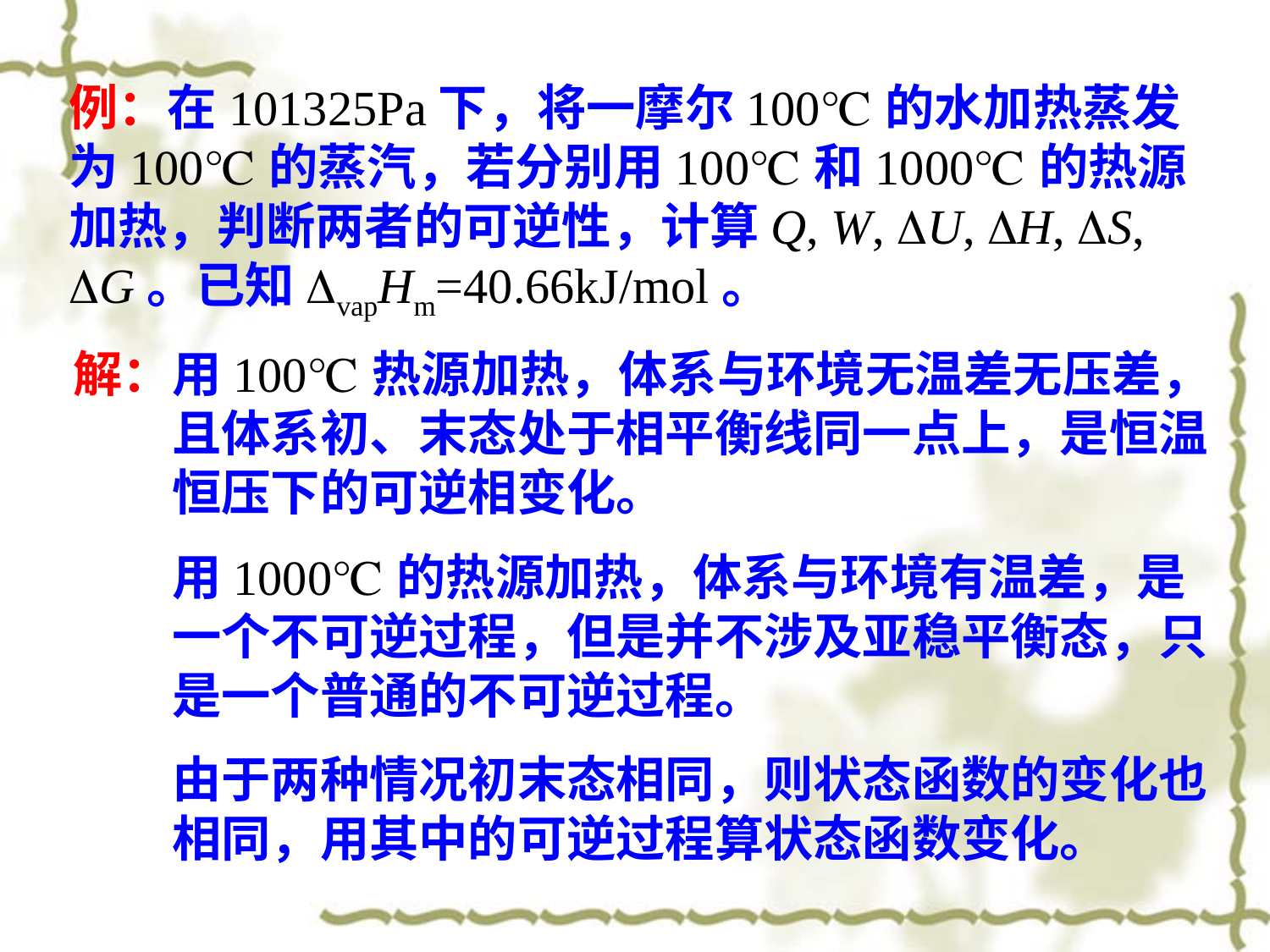

例：在101325Pa下，将一摩尔100℃的水加热蒸发为100℃的蒸汽，若分别用100℃和1000℃的热源加热，判断两者的可逆性，计算Q, W, ΔU, ΔH, ΔS, ΔG。已知ΔvapHm=40.66kJ/mol。
解：
用100℃热源加热，体系与环境无温差无压差，且体系初、末态处于相平衡线同一点上，是恒温恒压下的可逆相变化。
用1000℃的热源加热，体系与环境有温差，是一个不可逆过程，但是并不涉及亚稳平衡态，只是一个普通的不可逆过程。
由于两种情况初末态相同，则状态函数的变化也相同，用其中的可逆过程算状态函数变化。